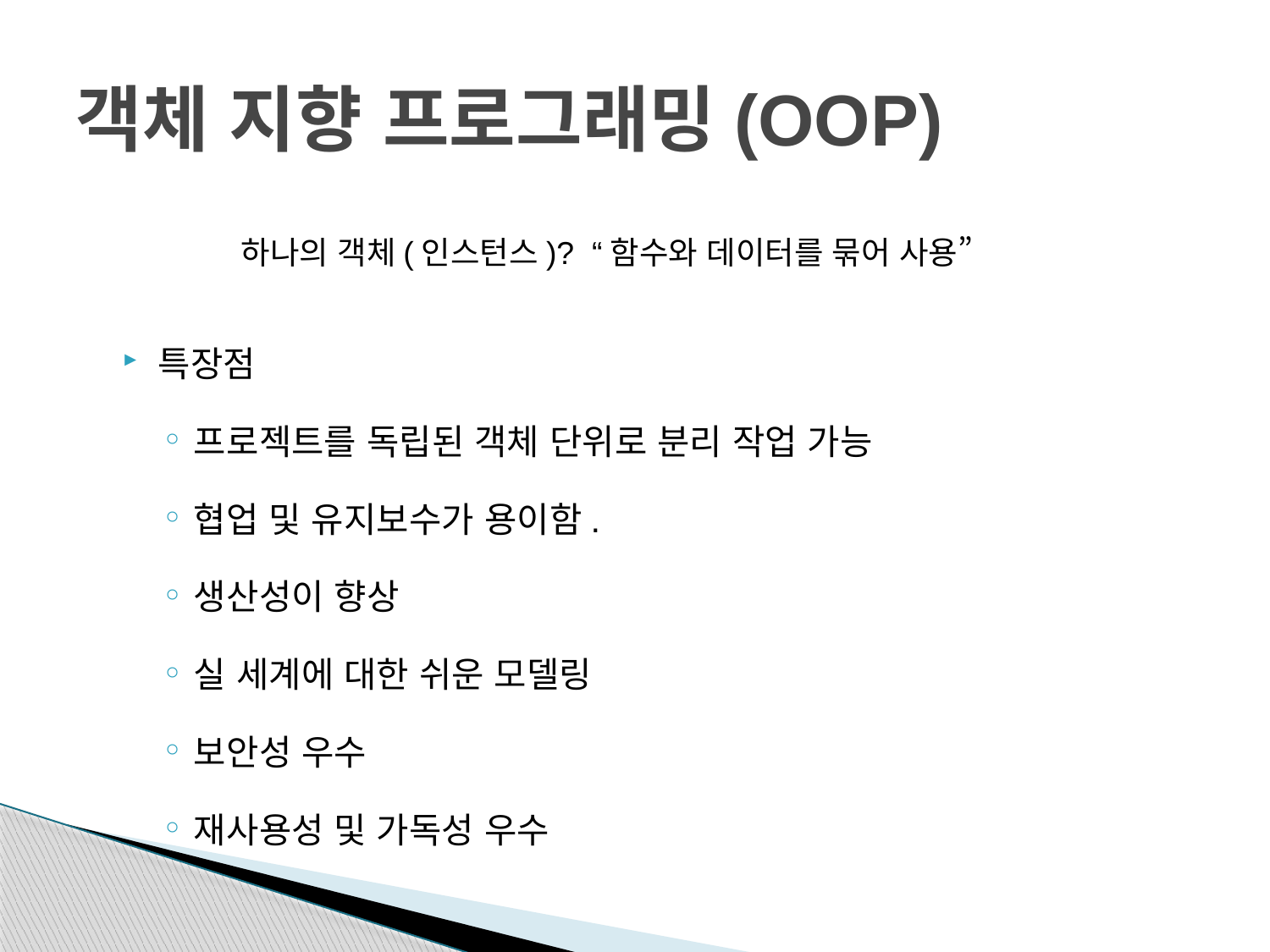

# 객체 지향 프로그래밍(OOP)
하나의 객체(인스턴스)?  “함수와 데이터를 묶어 사용”
특장점
프로젝트를 독립된 객체 단위로 분리 작업 가능
협업 및 유지보수가 용이함.
생산성이 향상
실 세계에 대한 쉬운 모델링
보안성 우수
재사용성 및 가독성 우수